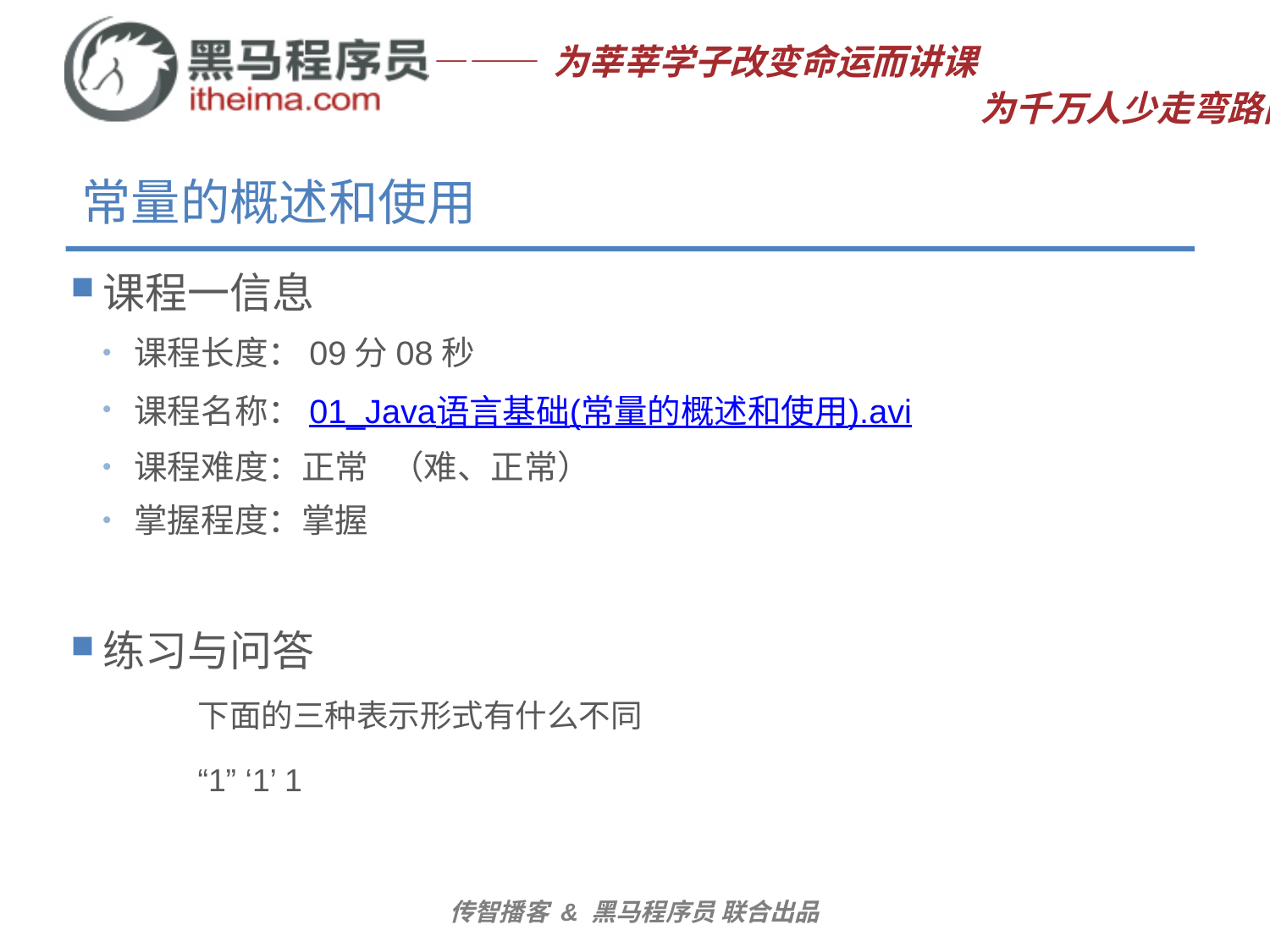

# 常量的概述和使用
课程一信息
课程长度：09分08秒
课程名称：01_Java语言基础(常量的概述和使用).avi
课程难度：正常   （难、正常）
掌握程度：掌握

练习与问答
	下面的三种表示形式有什么不同
	“1” ‘1’ 1